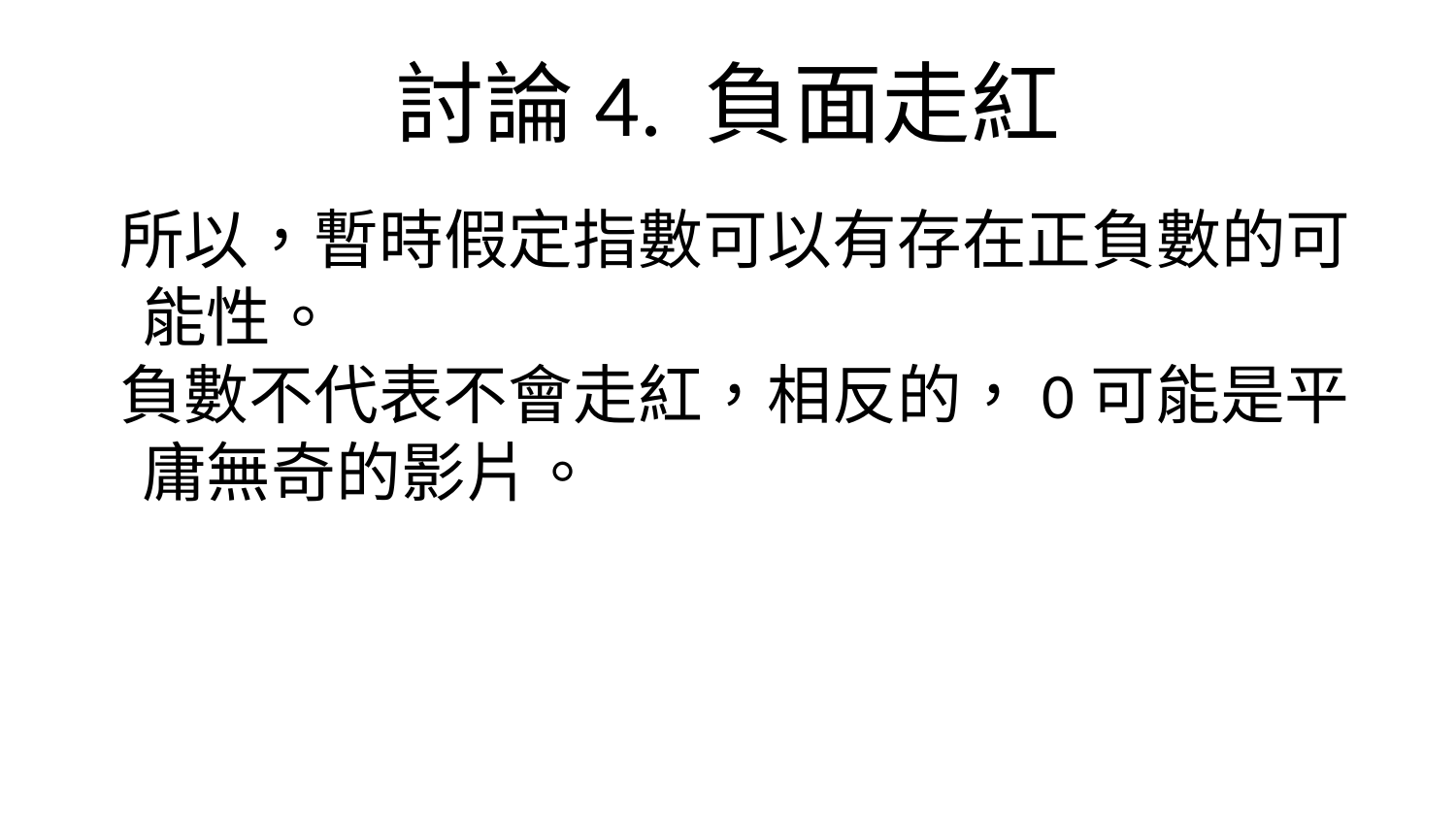

# 討論4. 負面走紅
所以，暫時假定指數可以有存在正負數的可能性。
負數不代表不會走紅，相反的，0可能是平庸無奇的影片。